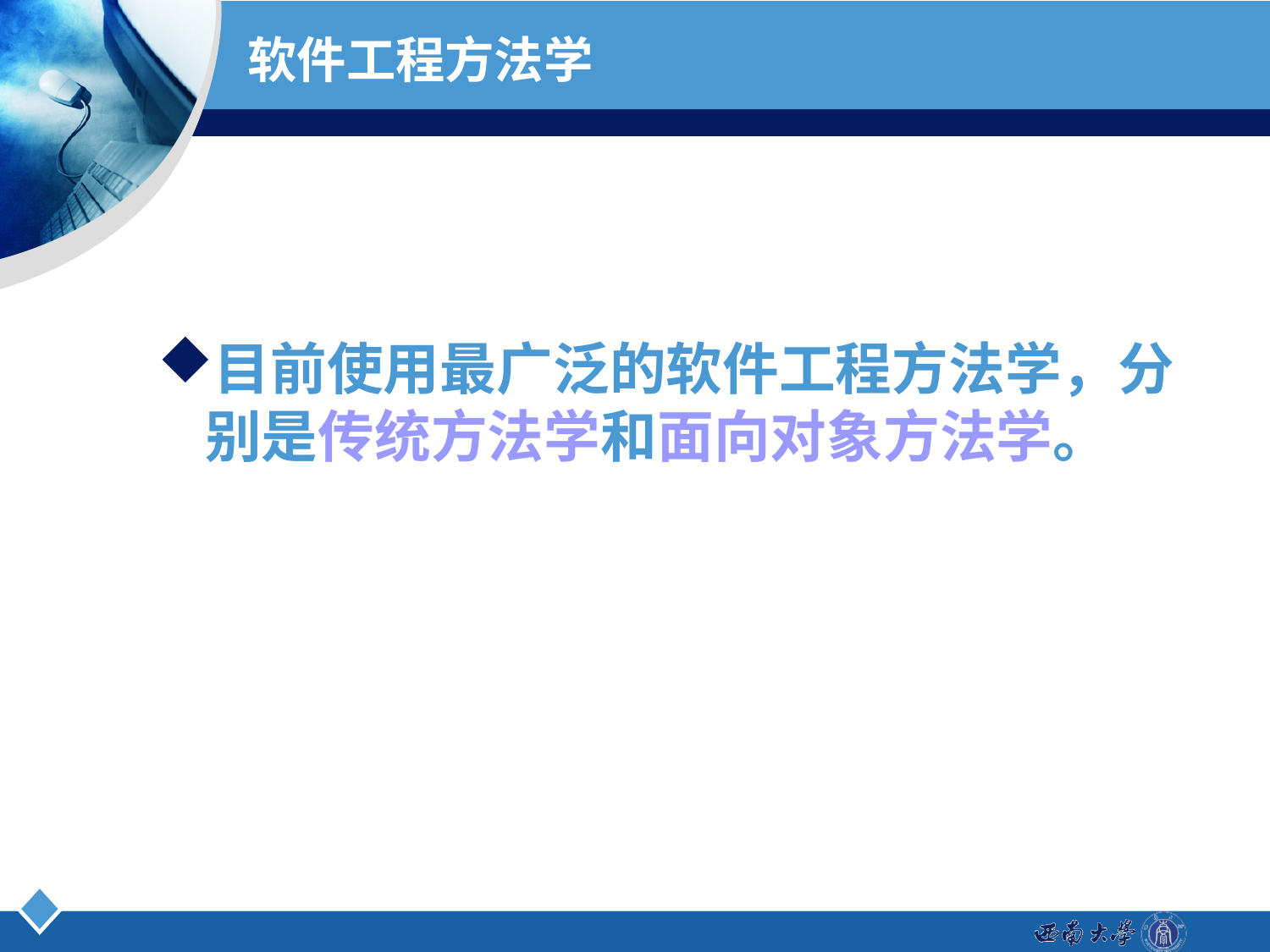

# 软件工程方法学

目前使用最广泛的软件工程方法学，分别是传统方法学和面向对象方法学。